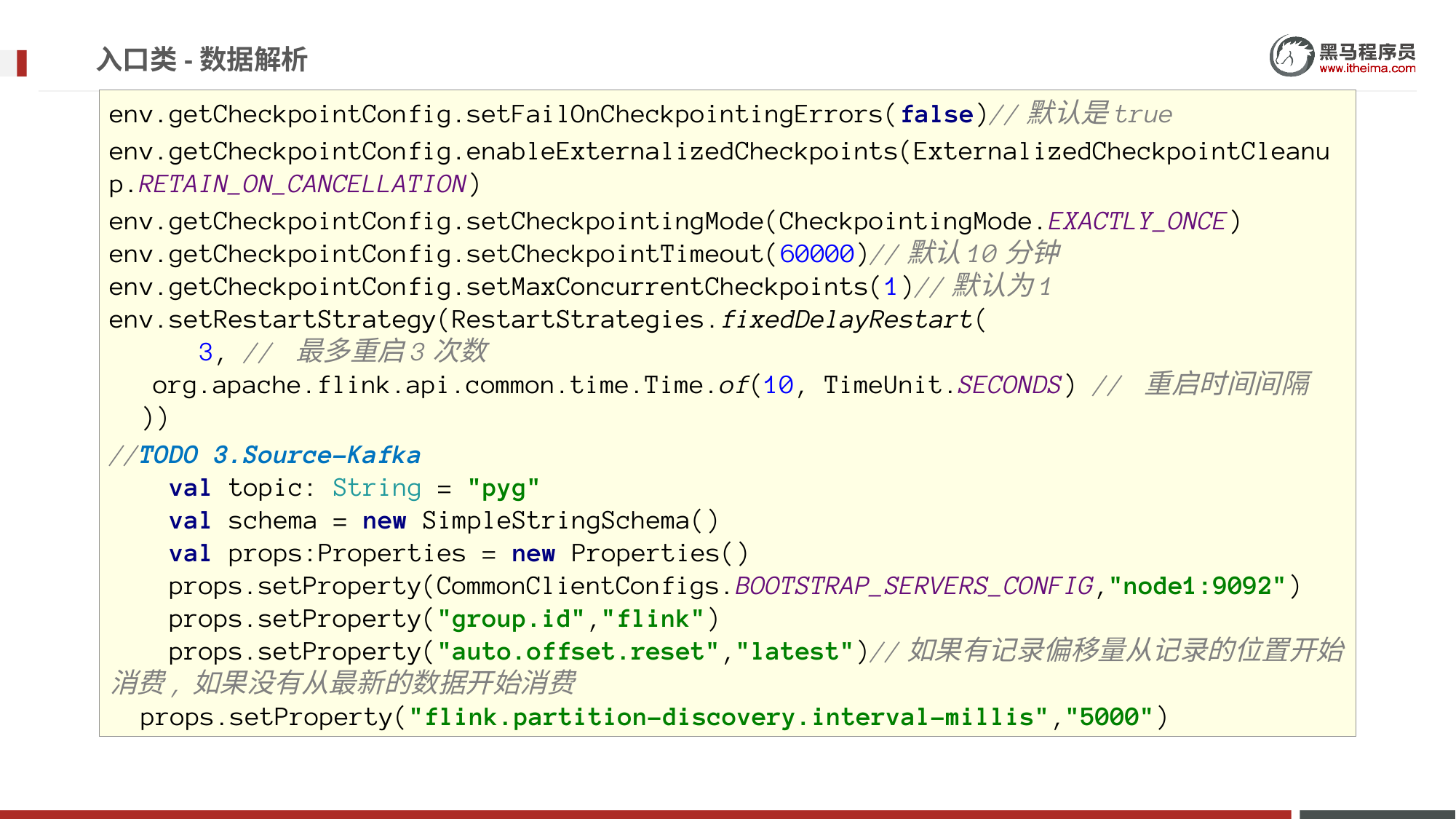

# 入口类-数据解析
env.getCheckpointConfig.setFailOnCheckpointingErrors(false)//默认是true
env.getCheckpointConfig.enableExternalizedCheckpoints(ExternalizedCheckpointCleanup.RETAIN_ON_CANCELLATION)
env.getCheckpointConfig.setCheckpointingMode(CheckpointingMode.EXACTLY_ONCE)
env.getCheckpointConfig.setCheckpointTimeout(60000)//默认10分钟
env.getCheckpointConfig.setMaxConcurrentCheckpoints(1)//默认为1
env.setRestartStrategy(RestartStrategies.fixedDelayRestart(
      3, // 最多重启3次数
      org.apache.flink.api.common.time.Time.of(10, TimeUnit.SECONDS) // 重启时间间隔
    ))
//TODO 3.Source-Kafka
    val topic: String = "pyg"
    val schema = new SimpleStringSchema()
    val props:Properties = new Properties()
    props.setProperty(CommonClientConfigs.BOOTSTRAP_SERVERS_CONFIG,"node1:9092")
    props.setProperty("group.id","flink")
    props.setProperty("auto.offset.reset","latest")//如果有记录偏移量从记录的位置开始消费,如果没有从最新的数据开始消费
    props.setProperty("flink.partition-discovery.interval-millis","5000")